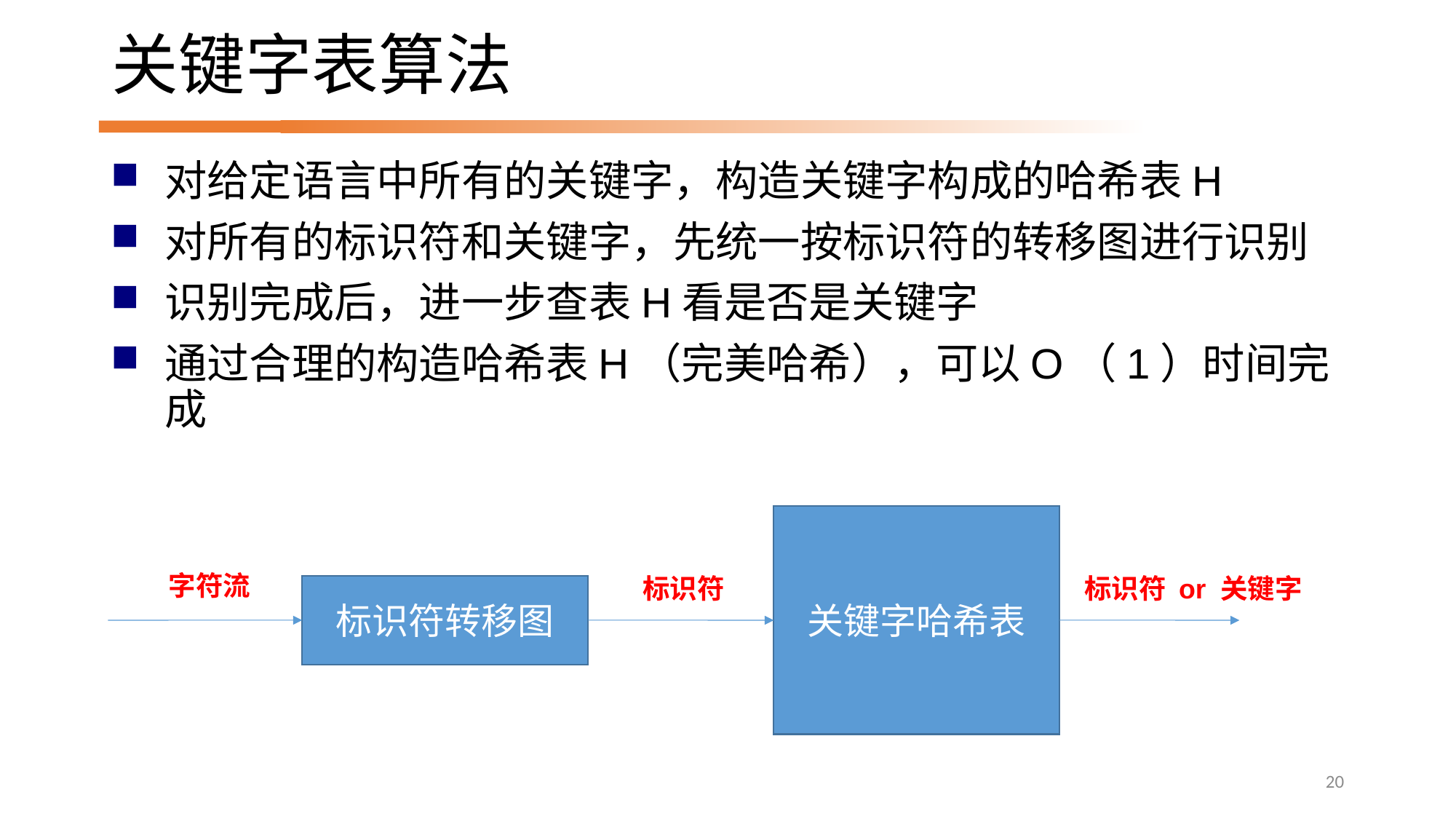

# 关键字表算法
对给定语言中所有的关键字，构造关键字构成的哈希表H
对所有的标识符和关键字，先统一按标识符的转移图进行识别
识别完成后，进一步查表H看是否是关键字
通过合理的构造哈希表H（完美哈希），可以O（1）时间完成
关键字哈希表
字符流
标识符
标识符转移图
标识符 or 关键字
20